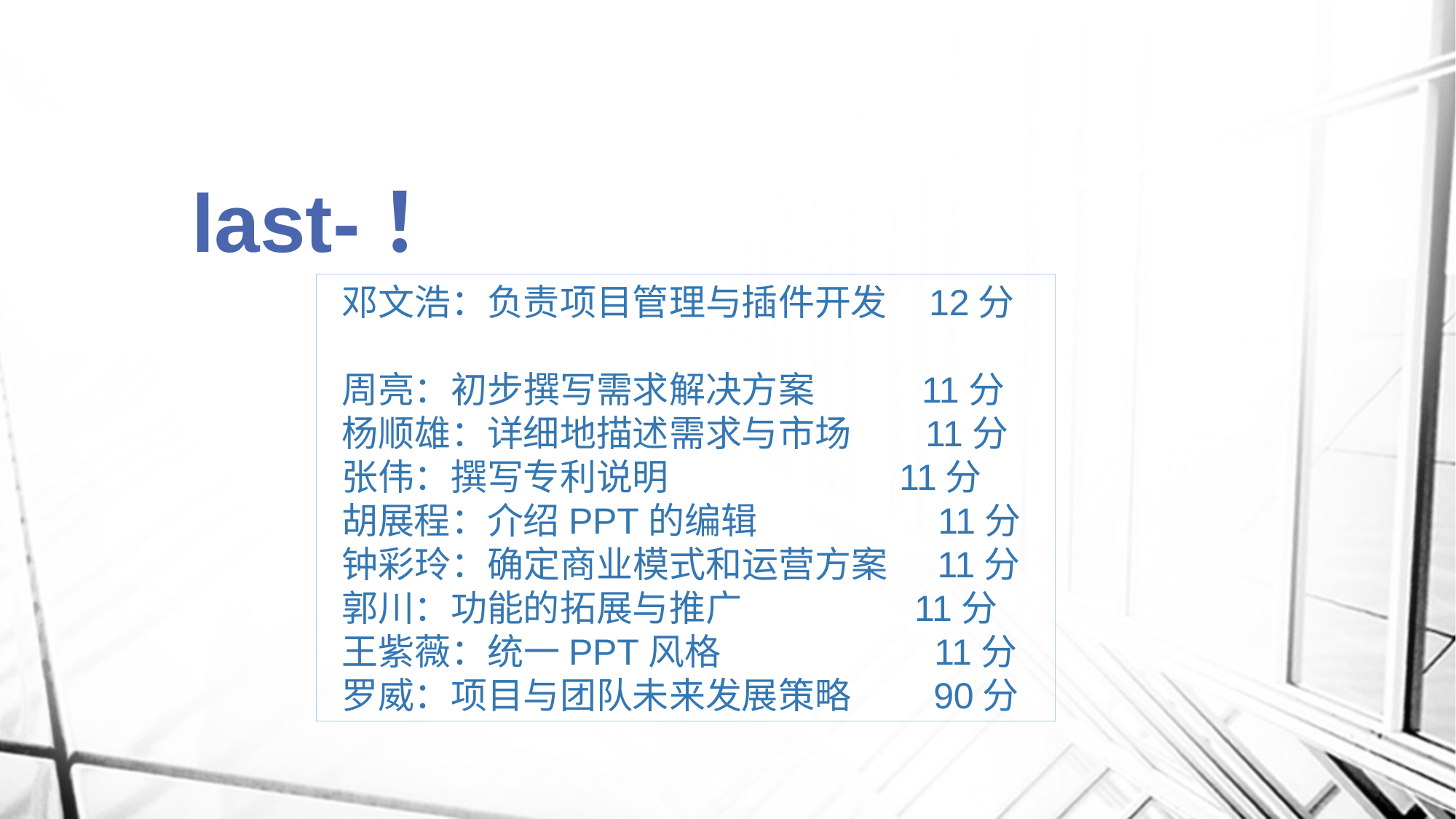

# last-！
邓文浩：负责项目管理与插件开发    12分
周亮：初步撰写需求解决方案            11分
杨顺雄：详细地描述需求与市场        11分
张伟：撰写专利说明                           11分
胡展程：介绍PPT的编辑                     11分
钟彩玲：确定商业模式和运营方案     11分
郭川：功能的拓展与推广                    11分
王紫薇：统一PPT风格                         11分
罗威：项目与团队未来发展策略         90分